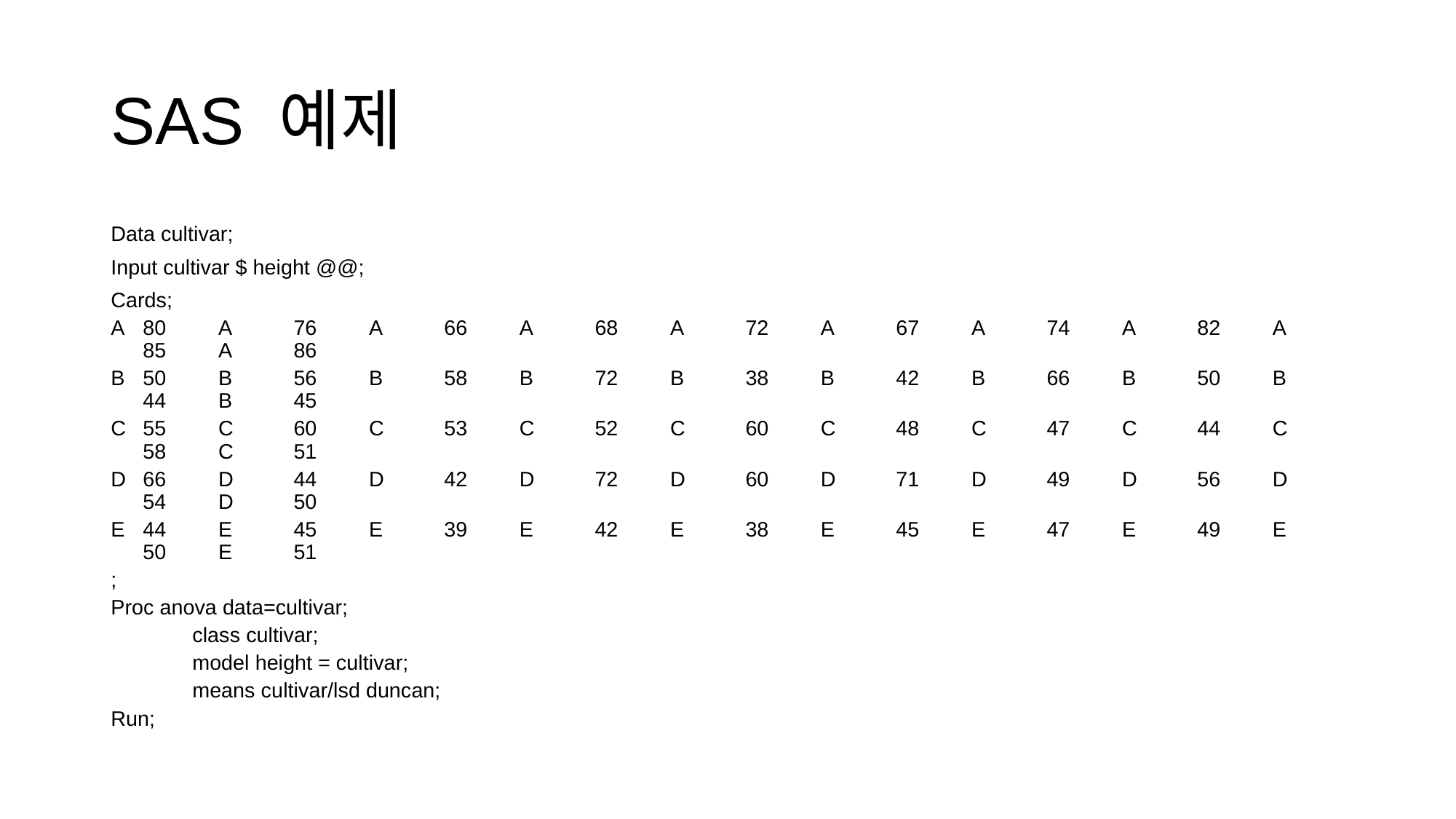

# SAS 예제
Data cultivar;
Input cultivar $ height @@;
Cards;
A	80	A	76	A	66	A	68	A	72	A	67	A	74	A	82	A	85	A	86
B	50	B	56	B	58	B	72	B	38	B	42 	B	66	B	50	B	44 	B	45
C	55	C	60	C	53	C	52	C	60	C	48 	C	47	C	44 	C	58 	C	51
D	66	D	44	D	42	D	72	D	60	D	71 	D	49 	D	56 	D	54 	D	50
E	44	E	45	E	39	E	42	E	38	E	45 	E	47 	E	49 	E	50 	E	51
;
Proc anova data=cultivar;
	class cultivar;
	model height = cultivar;
	means cultivar/lsd duncan;
Run;